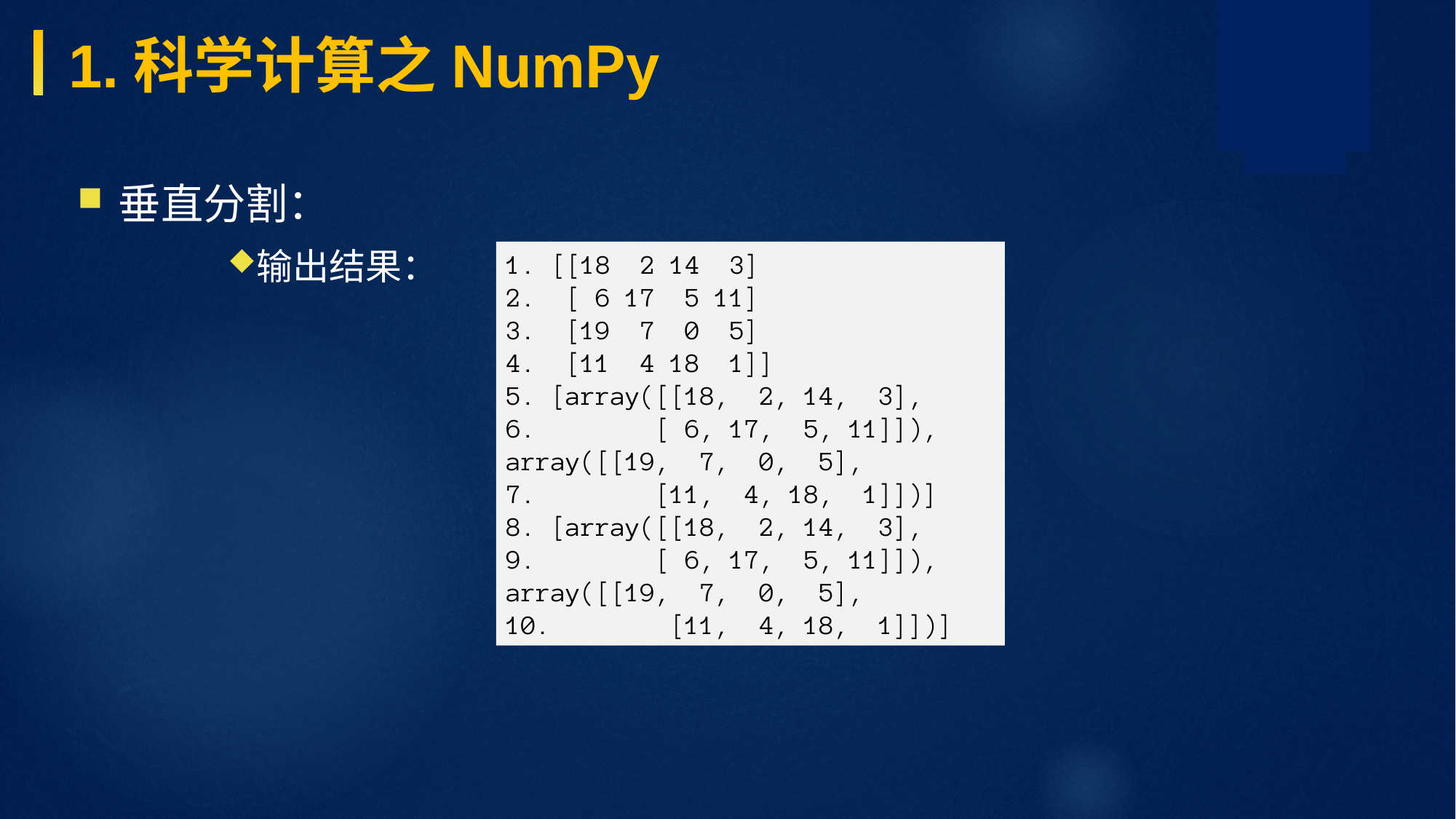

1.科学计算之NumPy
垂直分割：
输出结果：

1. [[18  2 14  3]    2.  [ 6 17  5 11]    3.  [19  7  0  5]    4.  [11  4 18  1]]    5. [array([[18,  2, 14,  3],    6.        [ 6, 17,  5, 11]]), array([[19,  7,  0,  5],    7.        [11,  4, 18,  1]])]    8. [array([[18,  2, 14,  3],    9.        [ 6, 17,  5, 11]]), array([[19,  7,  0,  5],    10.        [11,  4, 18,  1]])]